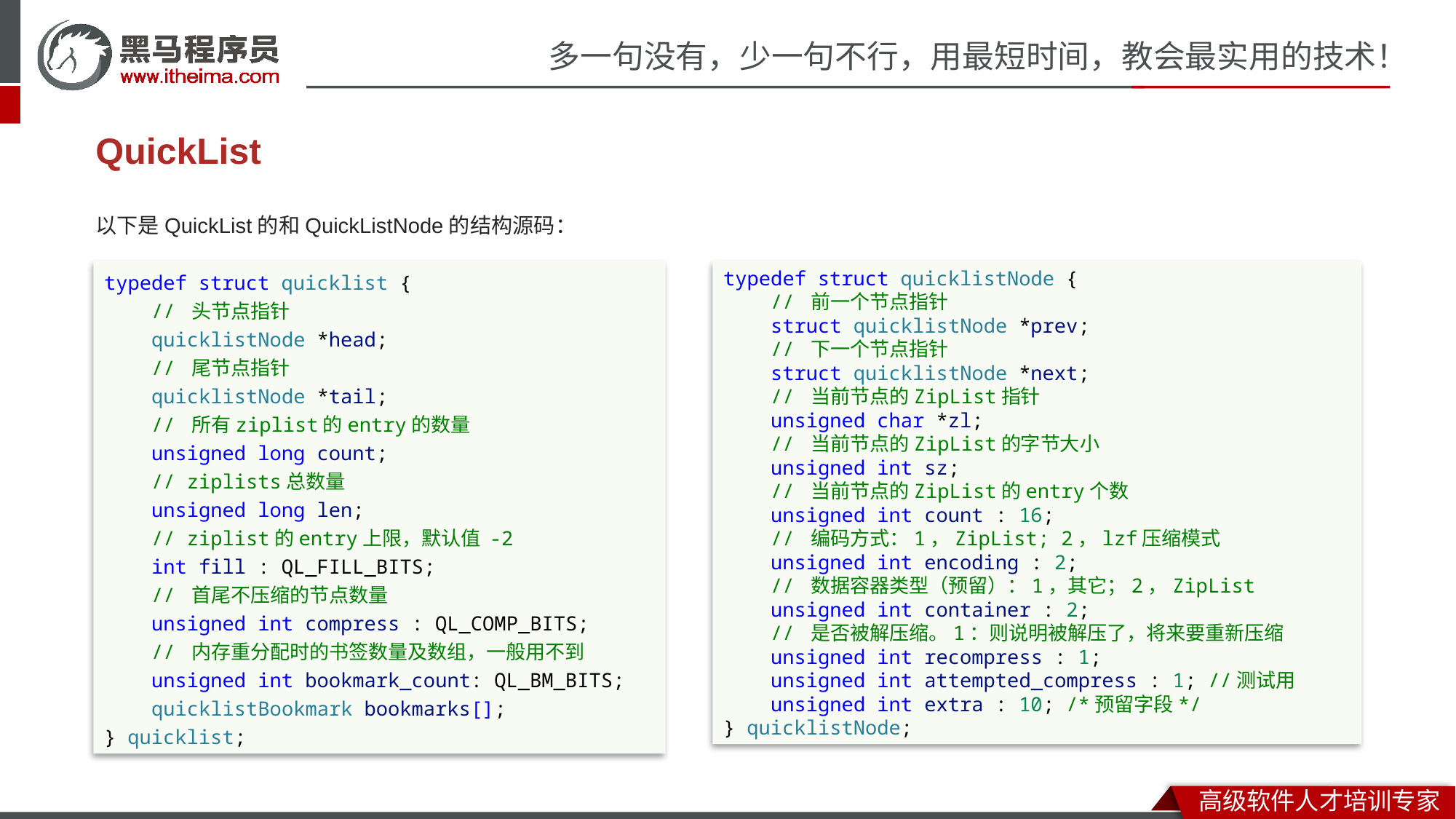

# QuickList
以下是QuickList的和QuickListNode的结构源码：
typedef struct quicklist {
    // 头节点指针
    quicklistNode *head;
    // 尾节点指针
    quicklistNode *tail;
    // 所有ziplist的entry的数量
    unsigned long count;
    // ziplists总数量
    unsigned long len;
    // ziplist的entry上限，默认值 -2
    int fill : QL_FILL_BITS;    
    // 首尾不压缩的节点数量
    unsigned int compress : QL_COMP_BITS;
    // 内存重分配时的书签数量及数组，一般用不到
    unsigned int bookmark_count: QL_BM_BITS;
    quicklistBookmark bookmarks[];
} quicklist;
typedef struct quicklistNode {
    // 前一个节点指针
    struct quicklistNode *prev;
    // 下一个节点指针
    struct quicklistNode *next;
    // 当前节点的ZipList指针
    unsigned char *zl;
    // 当前节点的ZipList的字节大小
    unsigned int sz;
    // 当前节点的ZipList的entry个数
    unsigned int count : 16;
    // 编码方式：1，ZipList; 2，lzf压缩模式
    unsigned int encoding : 2;
    // 数据容器类型（预留）：1，其它；2，ZipList
    unsigned int container : 2;
    // 是否被解压缩。1：则说明被解压了，将来要重新压缩
    unsigned int recompress : 1;
    unsigned int attempted_compress : 1; //测试用
    unsigned int extra : 10; /*预留字段*/
} quicklistNode;